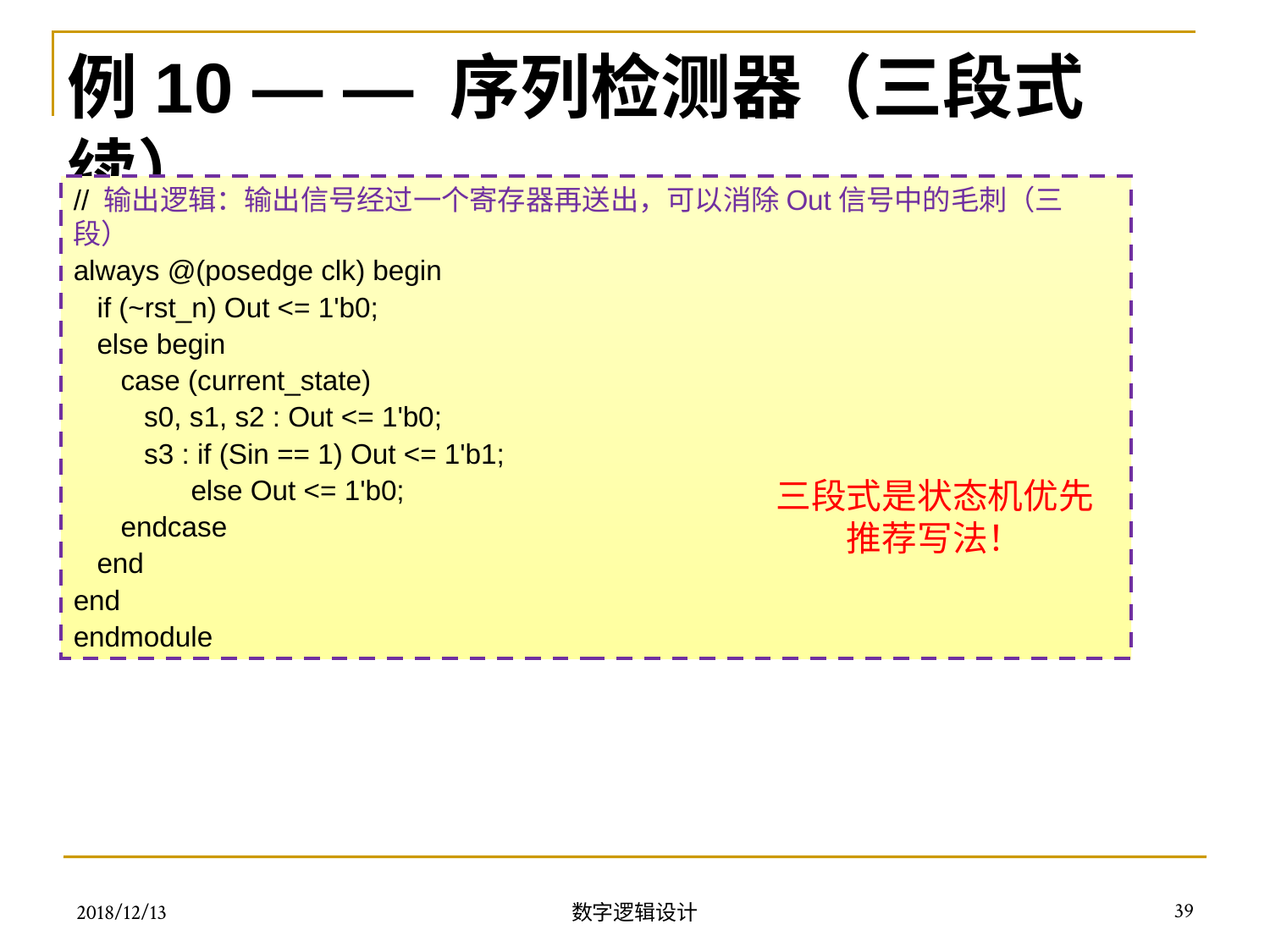

例10 — — 序列检测器（三段式续）
// 输出逻辑：输出信号经过一个寄存器再送出，可以消除Out信号中的毛刺（三段）
always @(posedge clk) begin
   if (~rst_n) Out <= 1'b0;
   else begin
      case (current_state)
         s0, s1, s2 : Out <= 1'b0;
         s3 : if (Sin == 1) Out <= 1'b1;
               else Out <= 1'b0;
      endcase
   end
end
endmodule
三段式是状态机优先推荐写法！
2018/12/13
39
数字逻辑设计